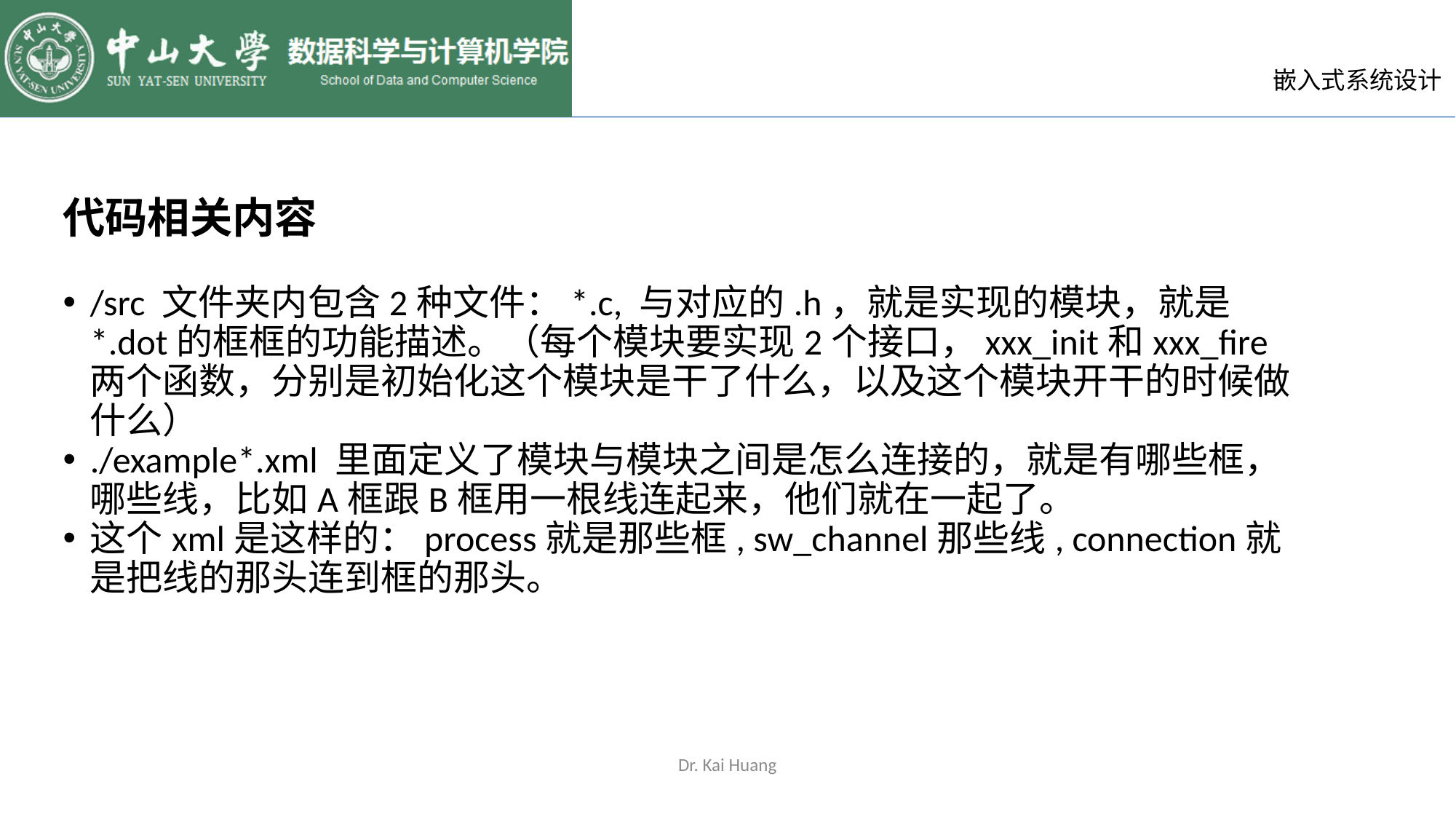

代码相关内容
/src 文件夹内包含2种文件：*.c, 与对应的.h，就是实现的模块，就是*.dot的框框的功能描述。（每个模块要实现2个接口，xxx_init和xxx_fire两个函数，分别是初始化这个模块是干了什么，以及这个模块开干的时候做什么）
./example*.xml 里面定义了模块与模块之间是怎么连接的，就是有哪些框，哪些线，比如A框跟B框用一根线连起来，他们就在一起了。
这个xml是这样的：process就是那些框, sw_channel那些线, connection就是把线的那头连到框的那头。

Dr. Kai Huang